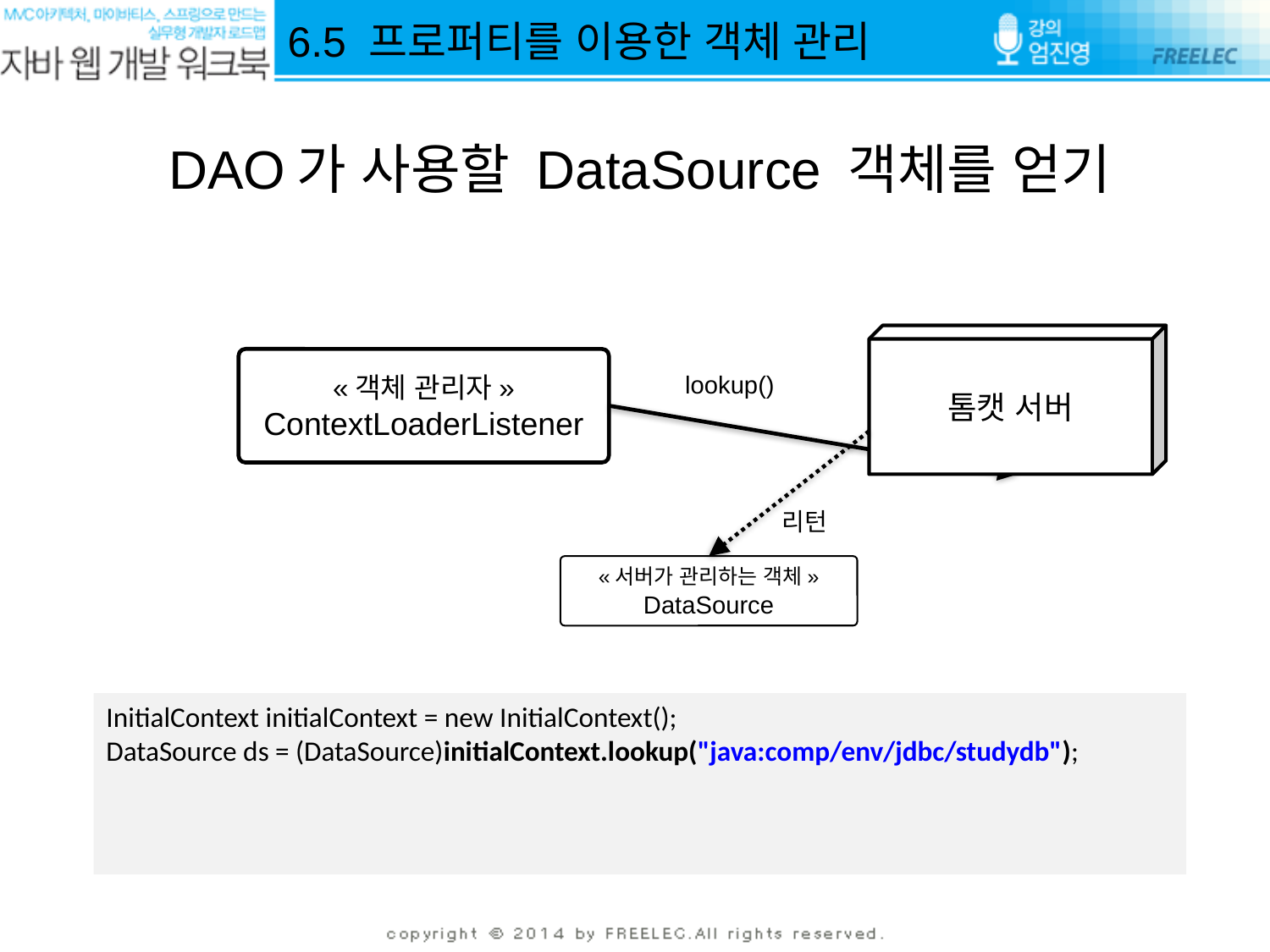

6.5 프로퍼티를 이용한 객체 관리
DAO가 사용할 DataSource 객체를 얻기
톰캣 서버
«객체 관리자»
ContextLoaderListener
lookup()
리턴
«서버가 관리하는 객체»
DataSource
InitialContext initialContext = new InitialContext();
DataSource ds = (DataSource)initialContext.lookup("java:comp/env/jdbc/studydb");